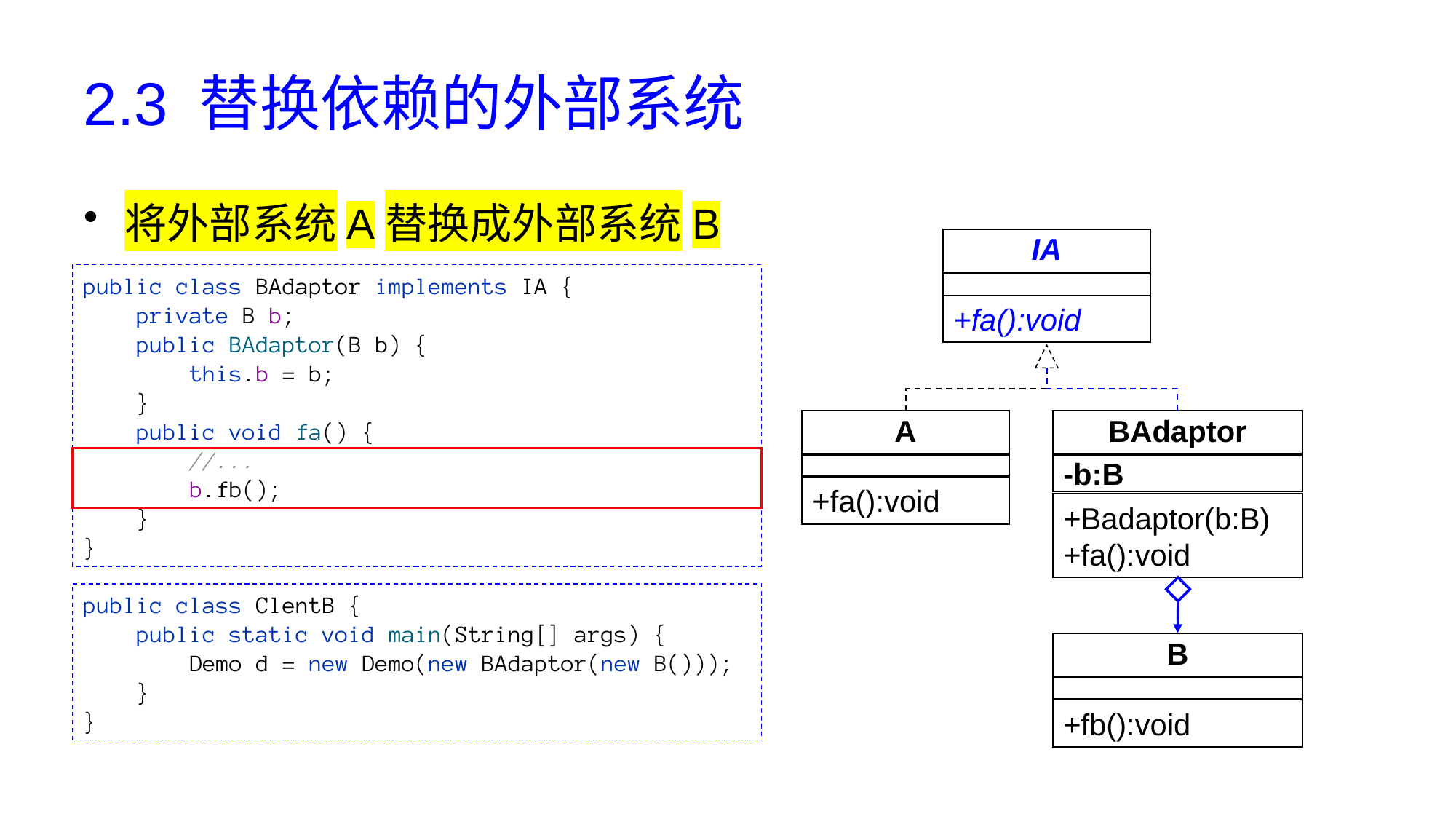

# 2.3 替换依赖的外部系统
将外部系统A替换成外部系统B
IA

+fa():void
public class BAdaptor implements IA {
    private B b;
    public BAdaptor(B b) {
        this.b = b;
    }
    public void fa() {
        //...
        b.fb();
    }
}

A

+fa():void
BAdaptor
-b:B
+Badaptor(b:B)
+fa():void

public class ClentB {
    public static void main(String[] args) {
        Demo d = new Demo(new BAdaptor(new B()));
    }
}
B

+fb():void
31